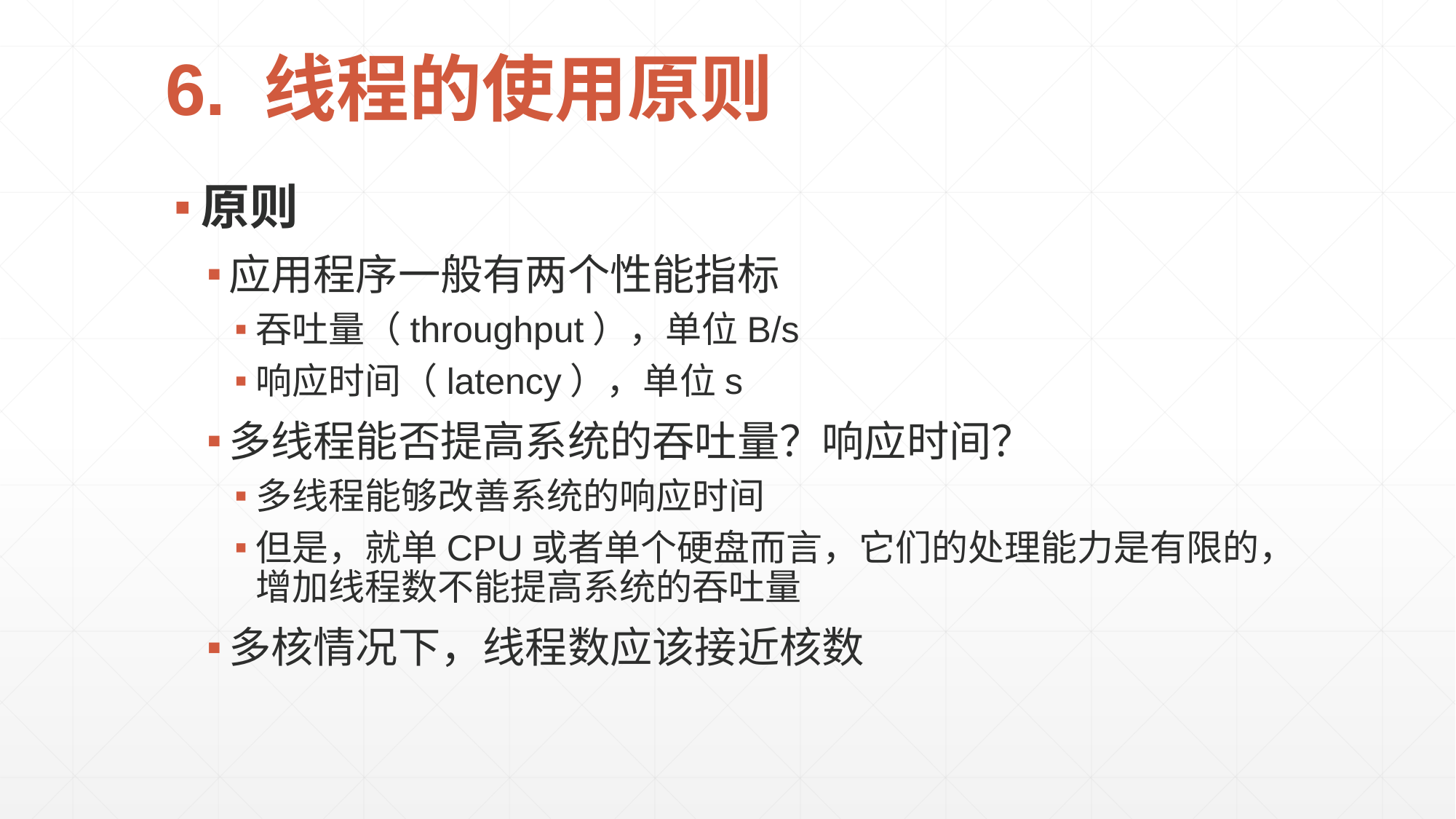

# 6. 线程的使用原则
原则
应用程序一般有两个性能指标
吞吐量（throughput），单位B/s
响应时间（latency），单位s
多线程能否提高系统的吞吐量？响应时间？
多线程能够改善系统的响应时间
但是，就单CPU或者单个硬盘而言，它们的处理能力是有限的，增加线程数不能提高系统的吞吐量
多核情况下，线程数应该接近核数